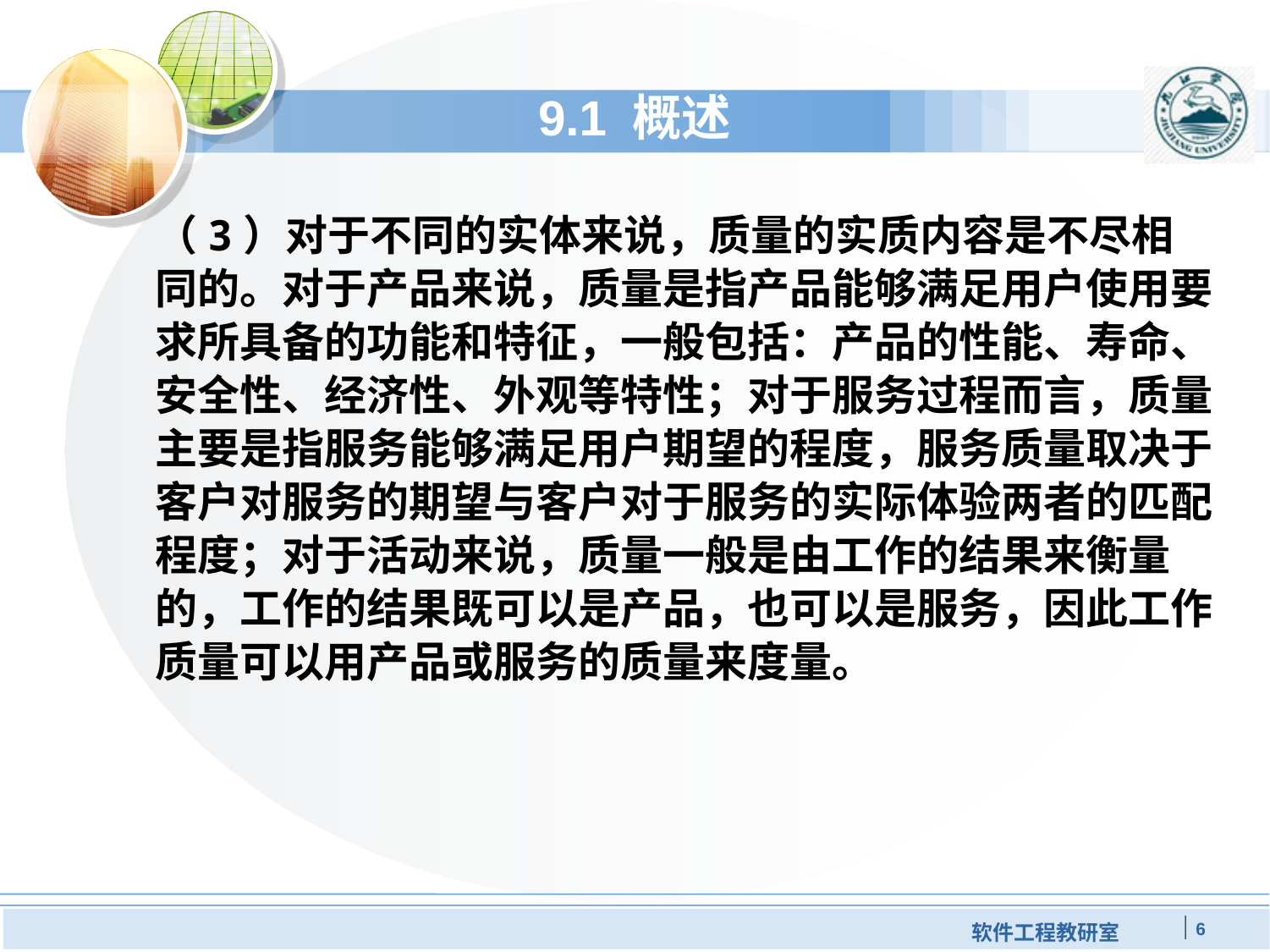

# 9.1 概述
（3）对于不同的实体来说，质量的实质内容是不尽相同的。对于产品来说，质量是指产品能够满足用户使用要求所具备的功能和特征，一般包括：产品的性能、寿命、安全性、经济性、外观等特性；对于服务过程而言，质量主要是指服务能够满足用户期望的程度，服务质量取决于客户对服务的期望与客户对于服务的实际体验两者的匹配程度；对于活动来说，质量一般是由工作的结果来衡量的，工作的结果既可以是产品，也可以是服务，因此工作质量可以用产品或服务的质量来度量。